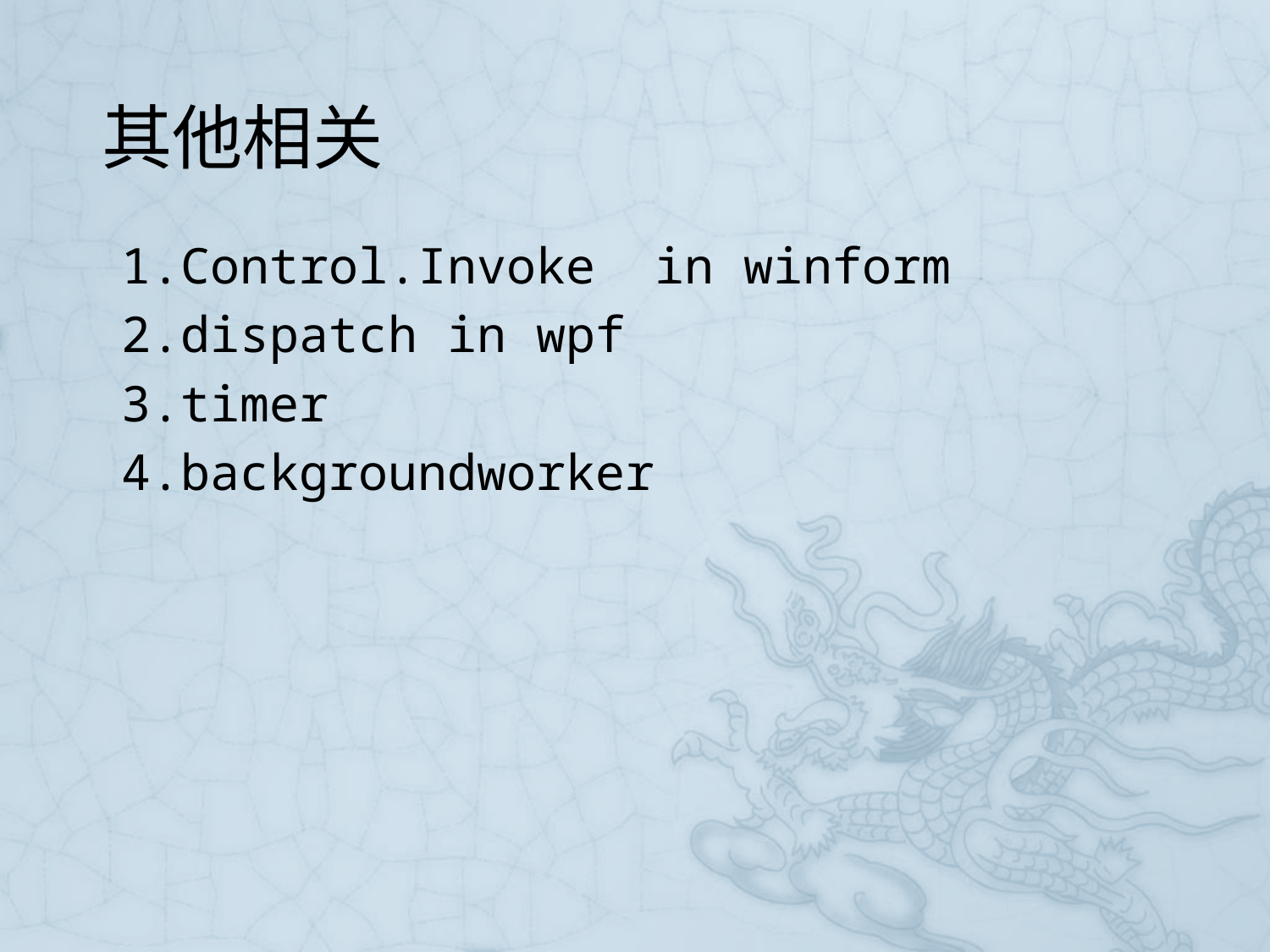

# 其他相关
 1.Control.Invoke  in winform
 2.dispatch in wpf
 3.timer
 4.backgroundworker